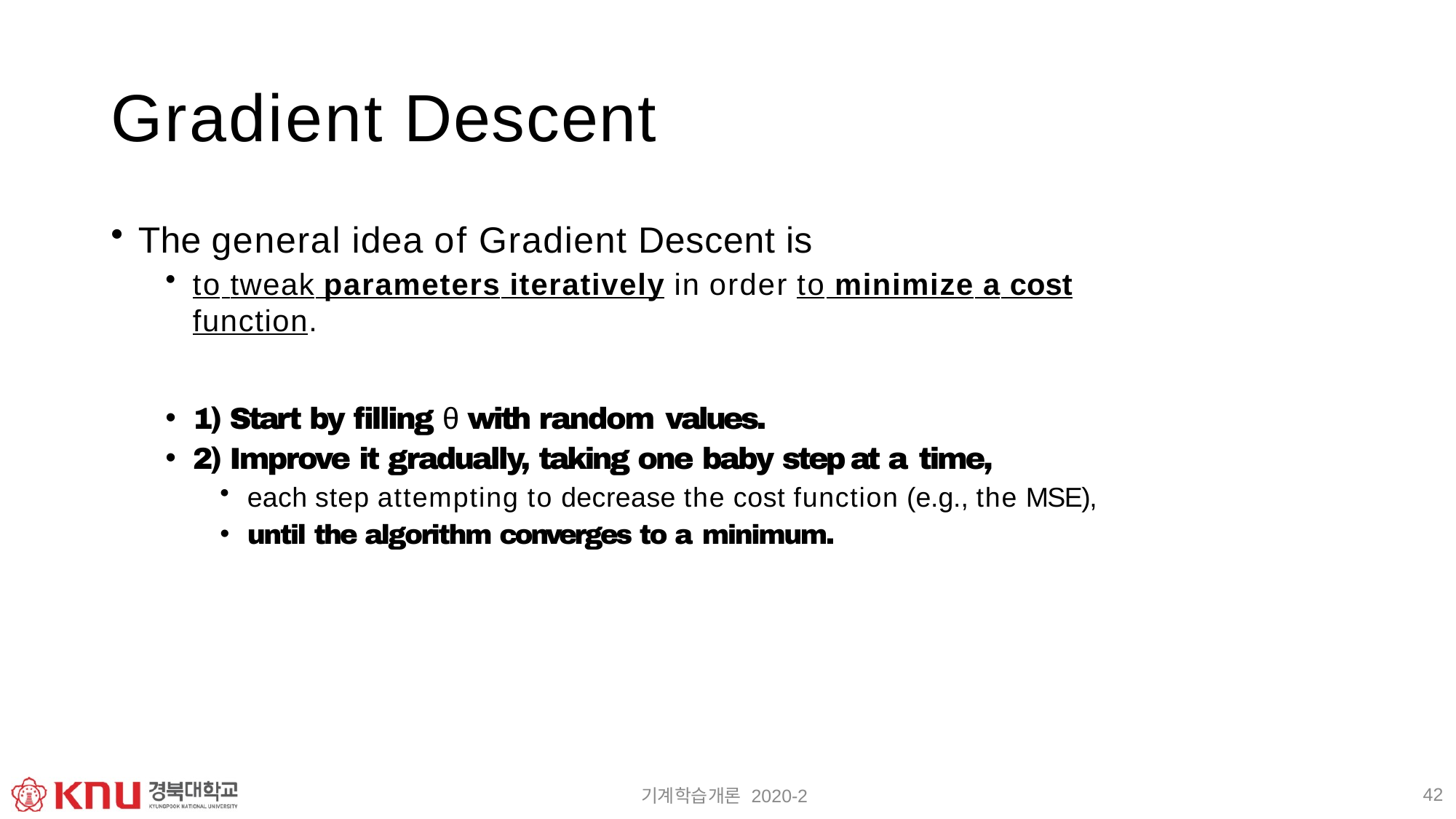

# Gradient Descent
The general idea of Gradient Descent is
to tweak parameters iteratively in order to minimize a cost function.

1) Start by filling θ with random values.
2) Improve it gradually, taking one baby step at a time,
each step attempting to decrease the cost function (e.g., the MSE),
until the algorithm converges to a minimum.
42
기계학습개론 2020-2